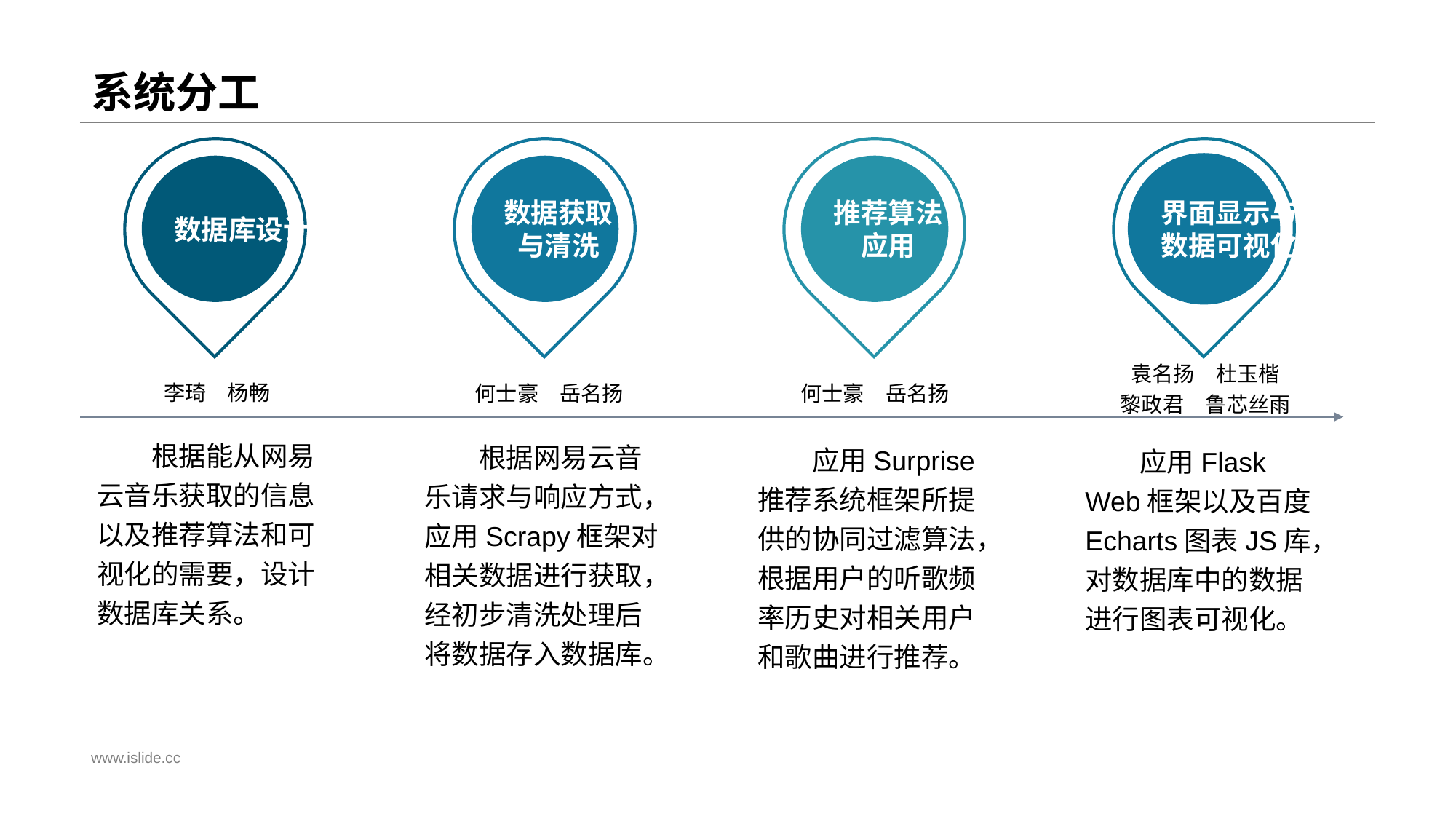

# 系统分工

数据库设计

数据获取
与清洗

推荐算法
应用

界面显示与
数据可视化
袁名扬　杜玉楷
黎政君　鲁芯丝雨

李琦　杨畅
何士豪　岳名扬
何士豪　岳名扬
　　根据能从网易云音乐获取的信息以及推荐算法和可视化的需要，设计数据库关系。
　　根据网易云音乐请求与响应方式，应用Scrapy框架对相关数据进行获取，经初步清洗处理后将数据存入数据库。
　　应用Surprise推荐系统框架所提供的协同过滤算法，根据用户的听歌频率历史对相关用户和歌曲进行推荐。
　　应用Flask Web框架以及百度Echarts图表JS库，对数据库中的数据进行图表可视化。
www.islide.cc
5